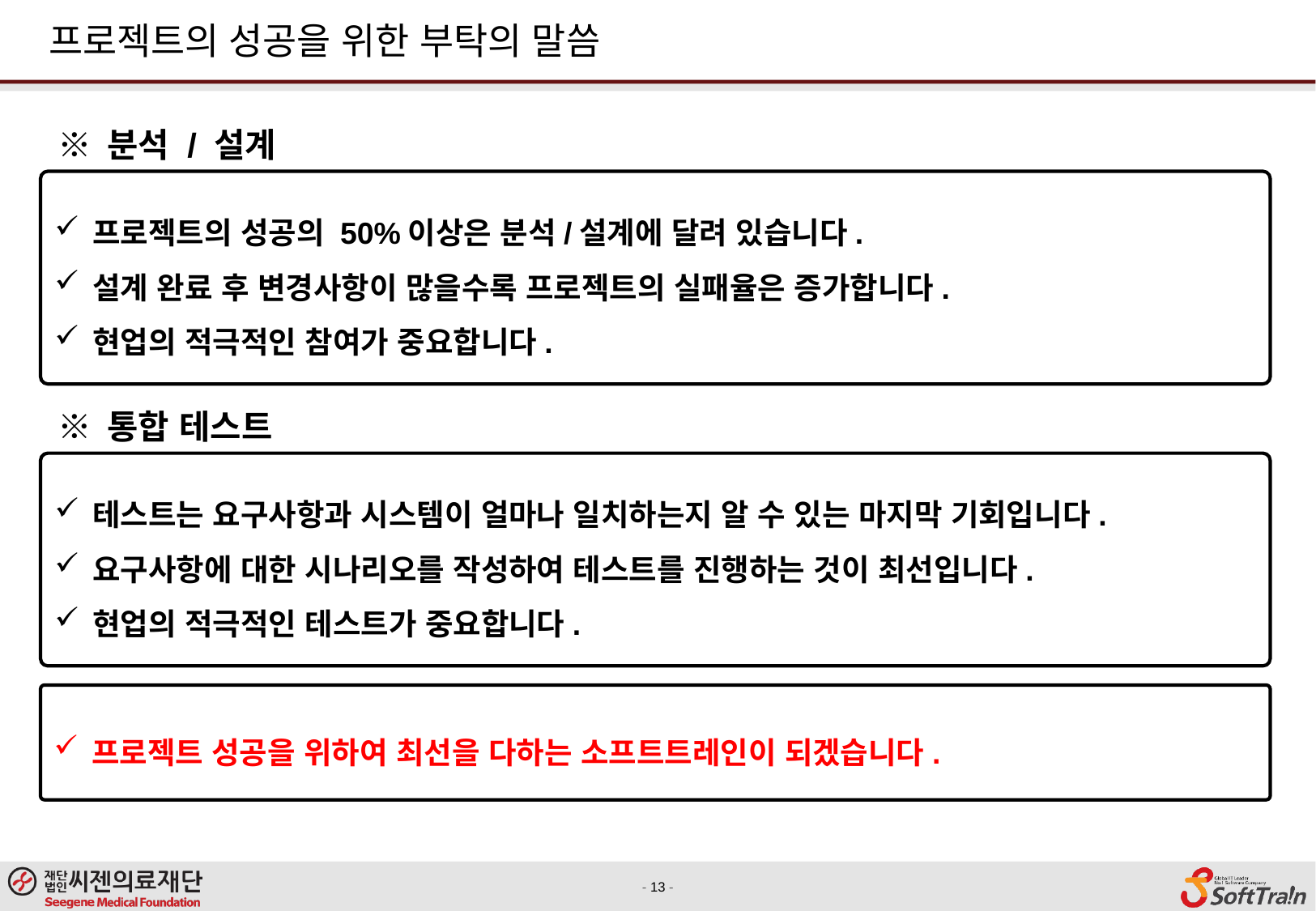

프로젝트의 성공을 위한 부탁의 말씀
※ 분석 / 설계
프로젝트의 성공의 50%이상은 분석/설계에 달려 있습니다.
설계 완료 후 변경사항이 많을수록 프로젝트의 실패율은 증가합니다.
현업의 적극적인 참여가 중요합니다.
※ 통합 테스트
테스트는 요구사항과 시스템이 얼마나 일치하는지 알 수 있는 마지막 기회입니다.
요구사항에 대한 시나리오를 작성하여 테스트를 진행하는 것이 최선입니다.
현업의 적극적인 테스트가 중요합니다.
프로젝트 성공을 위하여 최선을 다하는 소프트트레인이 되겠습니다.